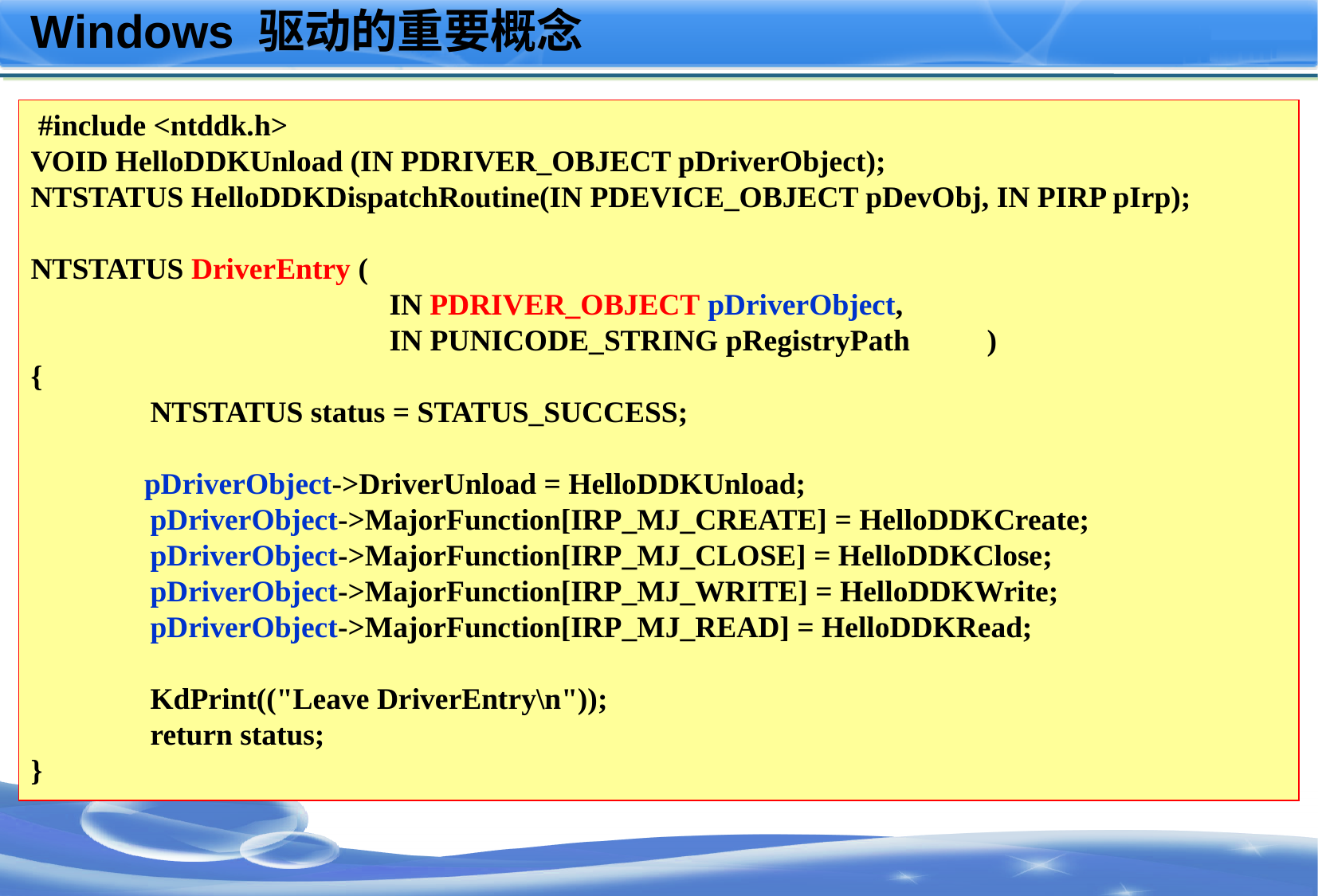

# Windows 驱动的重要概念

 #include <ntddk.h>
VOID HelloDDKUnload (IN PDRIVER_OBJECT pDriverObject);
NTSTATUS HelloDDKDispatchRoutine(IN PDEVICE_OBJECT pDevObj, IN PIRP pIrp);

NTSTATUS DriverEntry (
			IN PDRIVER_OBJECT pDriverObject,
			IN PUNICODE_STRING pRegistryPath	)
{
	NTSTATUS status = STATUS_SUCCESS;

               pDriverObject->DriverUnload = HelloDDKUnload;
	pDriverObject->MajorFunction[IRP_MJ_CREATE] = HelloDDKCreate;
	pDriverObject->MajorFunction[IRP_MJ_CLOSE] = HelloDDKClose;
	pDriverObject->MajorFunction[IRP_MJ_WRITE] = HelloDDKWrite;
	pDriverObject->MajorFunction[IRP_MJ_READ] = HelloDDKRead;

	KdPrint(("Leave DriverEntry\n"));
	return status;
}